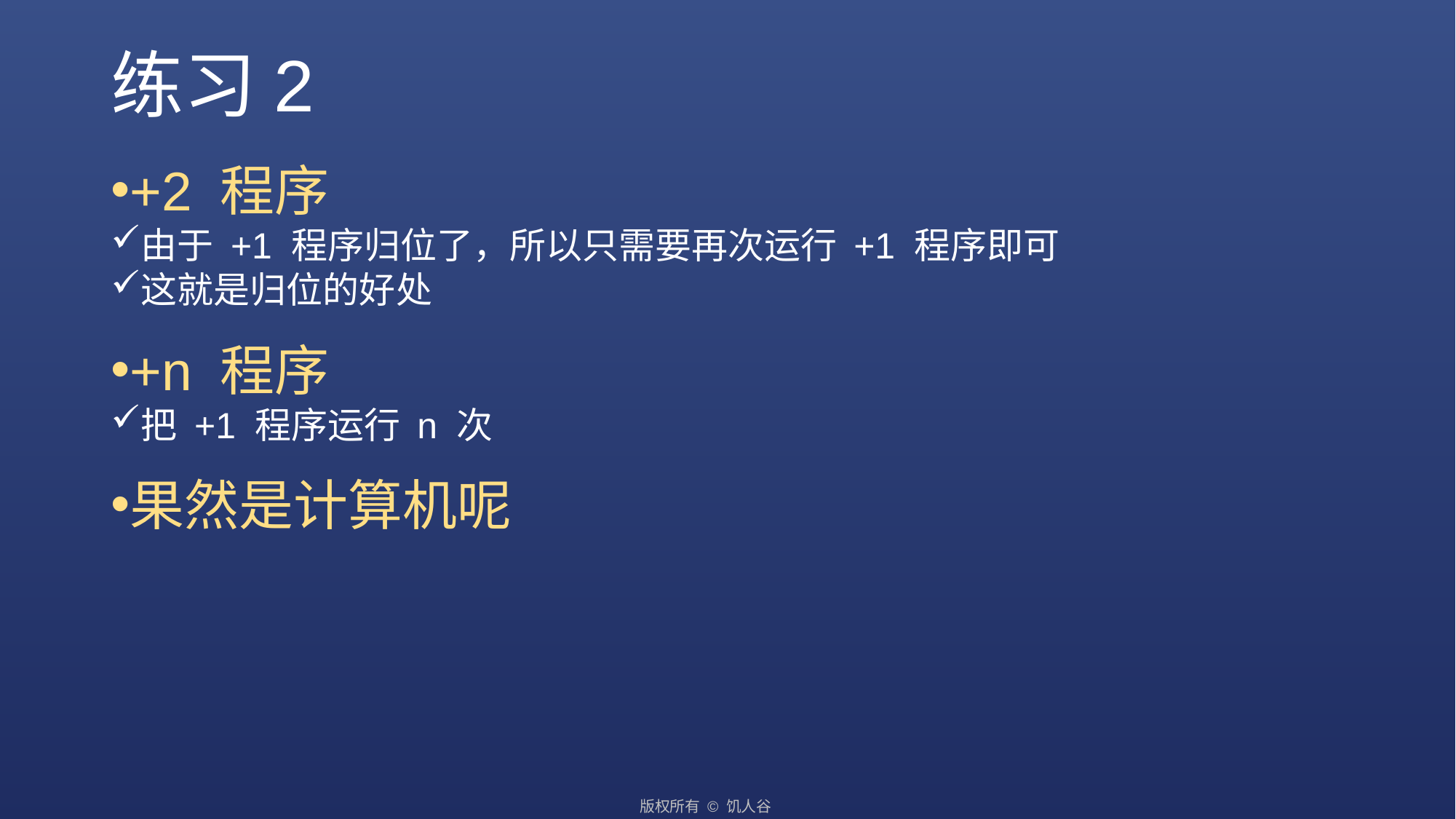

# 练习2
+2 程序
由于 +1 程序归位了，所以只需要再次运行 +1 程序即可
这就是归位的好处
+n 程序
把 +1 程序运行 n 次
果然是计算机呢